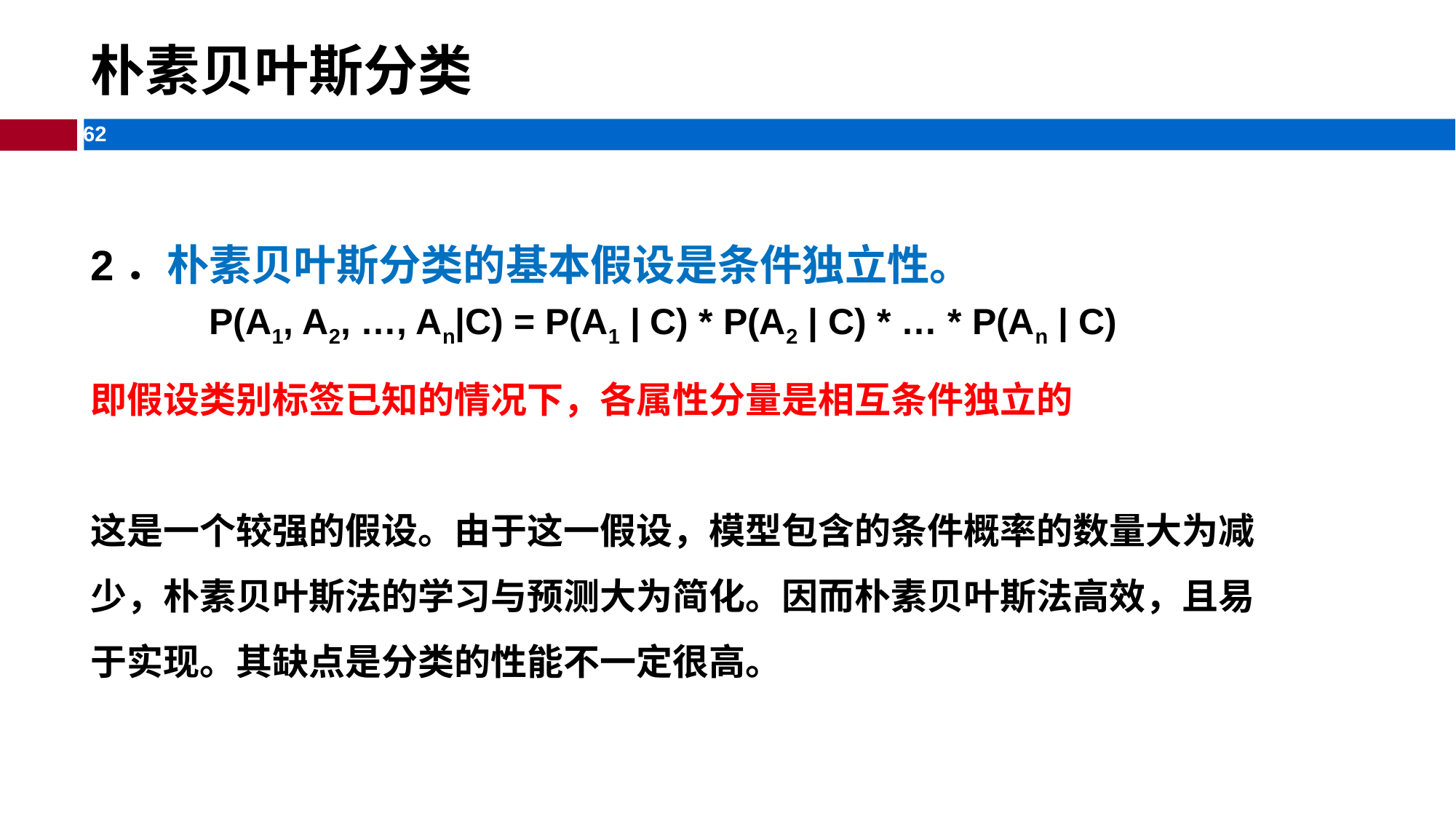

# 朴素贝叶斯分类
2．朴素贝叶斯分类的基本假设是条件独立性。

即假设类别标签已知的情况下，各属性分量是相互条件独立的

这是一个较强的假设。由于这一假设，模型包含的条件概率的数量大为减少，朴素贝叶斯法的学习与预测大为简化。因而朴素贝叶斯法高效，且易于实现。其缺点是分类的性能不一定很高。
P(A1, A2, …, An|C) = P(A1 | C) * P(A2 | C) * … * P(An | C)